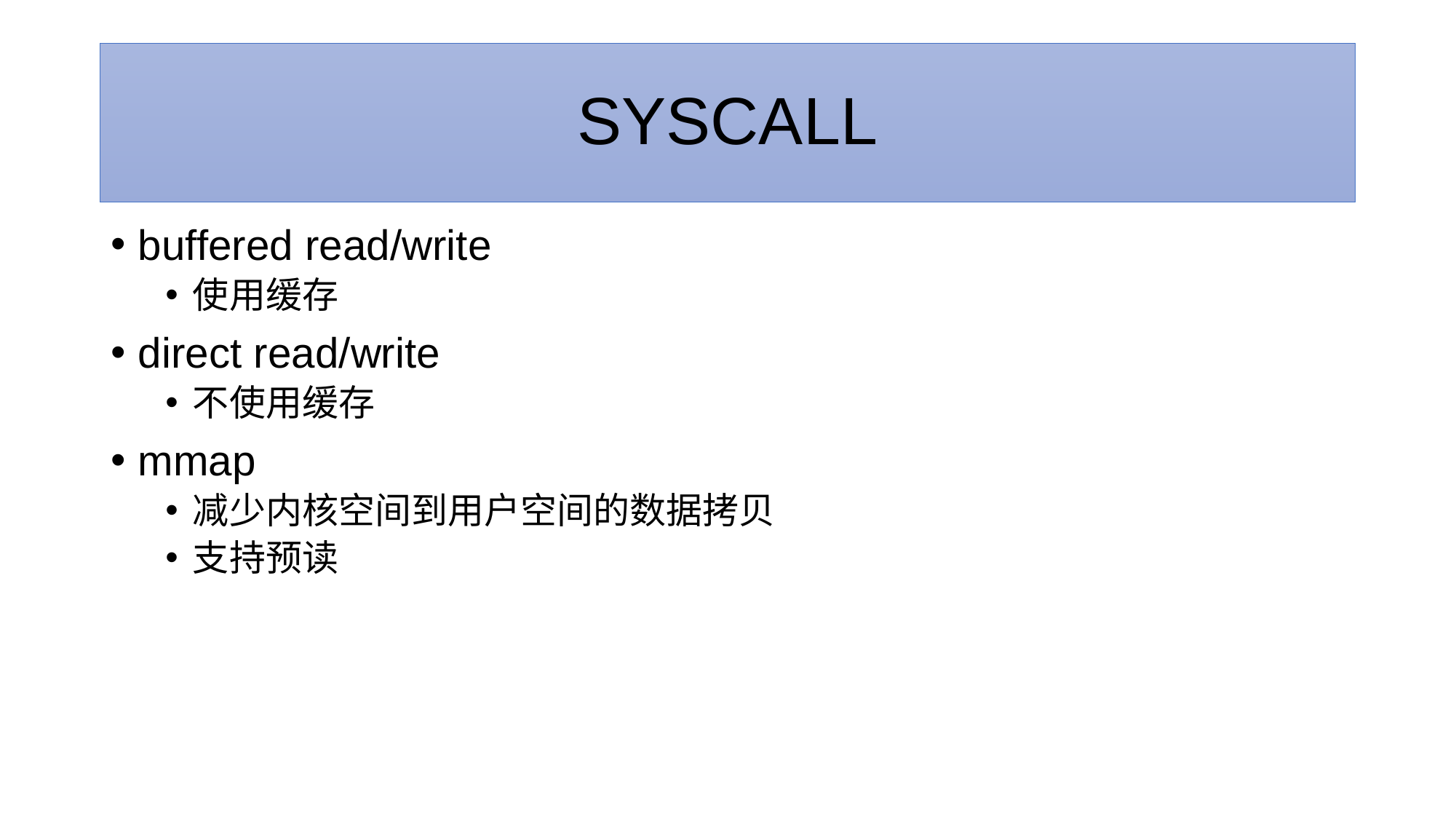

# SYSCALL
buffered read/write
使用缓存
direct read/write
不使用缓存
mmap
减少内核空间到用户空间的数据拷贝
支持预读